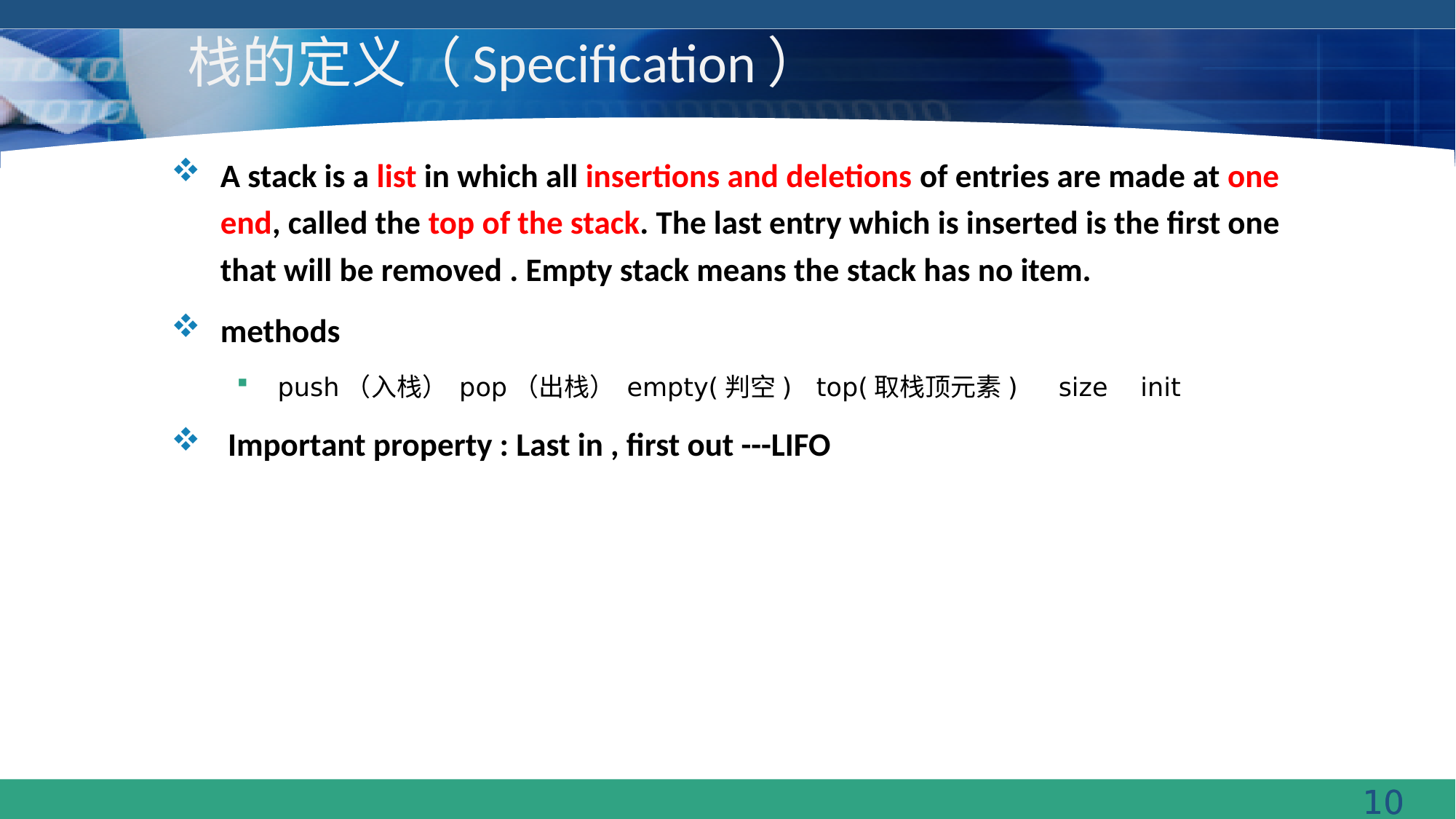

# 栈的定义（Specification）
A stack is a list in which all insertions and deletions of entries are made at one end, called the top of the stack. The last entry which is inserted is the first one that will be removed . Empty stack means the stack has no item.
methods
push（入栈） pop（出栈） empty(判空)   top(取栈顶元素)     size    init
 Important property : Last in , first out ---LIFO